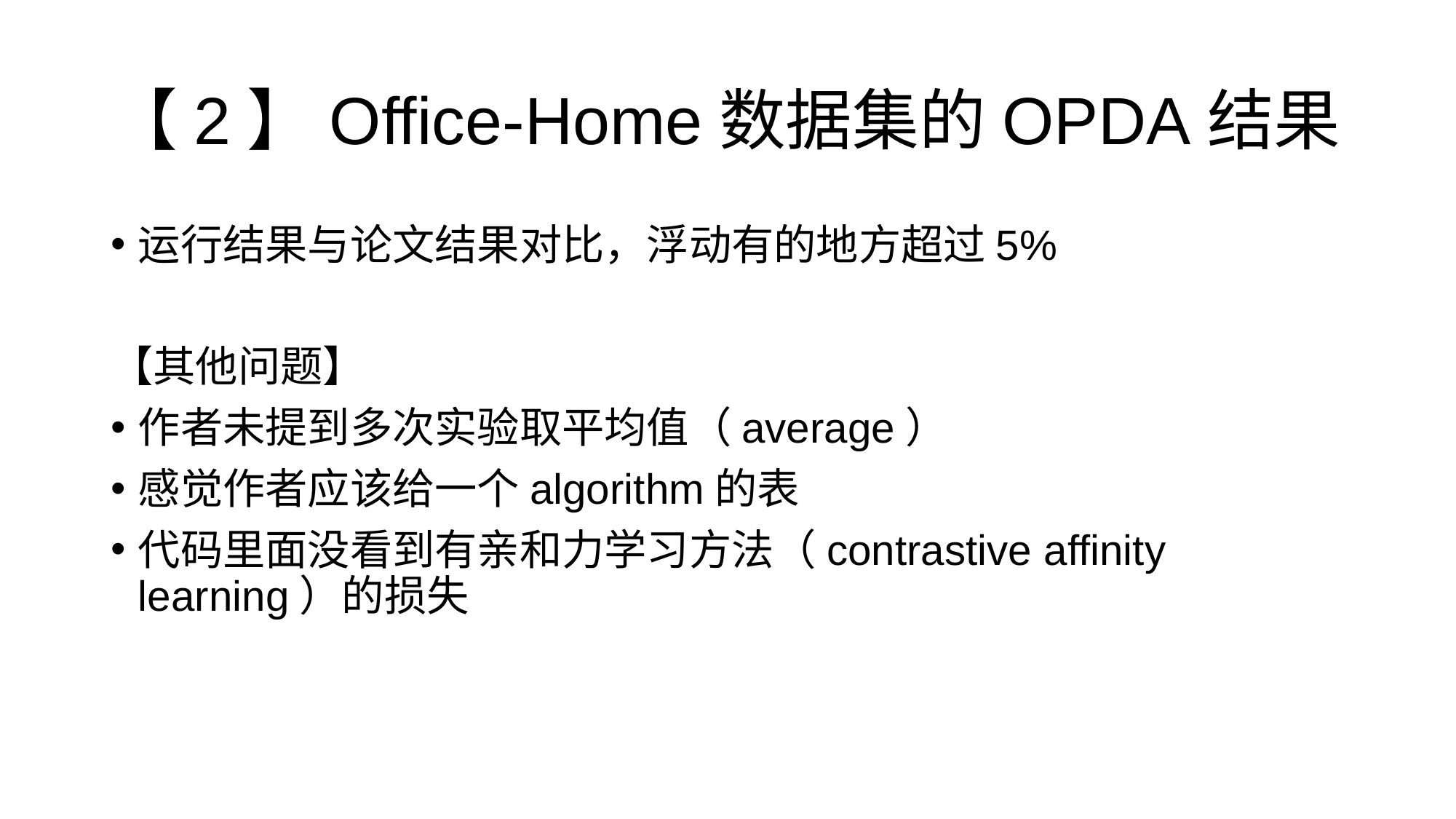

# 【2】Office-Home数据集的OPDA结果
运行结果与论文结果对比，浮动有的地方超过5%

【其他问题】
作者未提到多次实验取平均值（average）
感觉作者应该给一个algorithm的表
代码里面没看到有亲和力学习方法（contrastive affinity learning）的损失